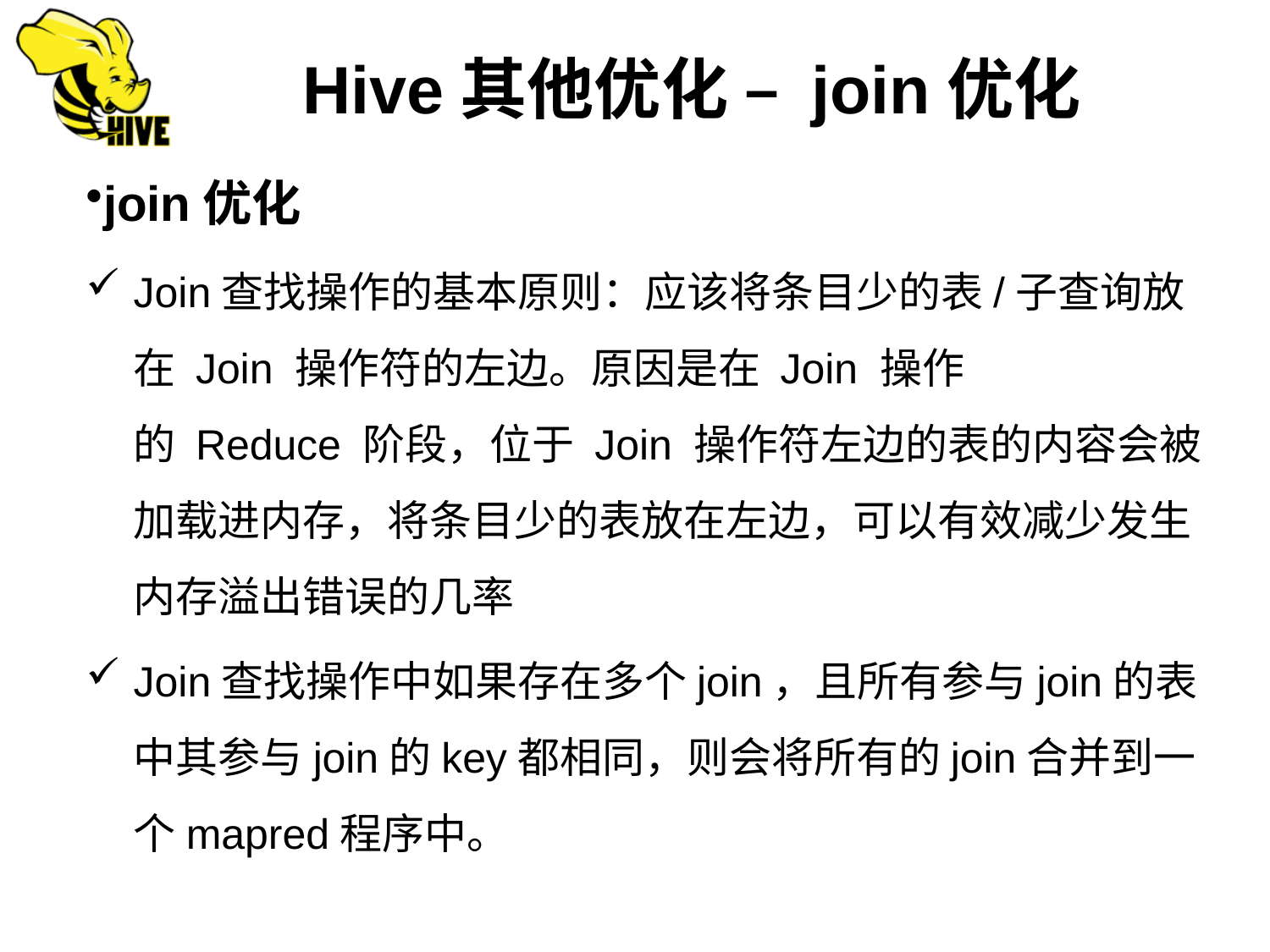

Hive其他优化 – join优化
join优化
Join查找操作的基本原则：应该将条目少的表/子查询放在 Join 操作符的左边。原因是在 Join 操作的 Reduce 阶段，位于 Join 操作符左边的表的内容会被加载进内存，将条目少的表放在左边，可以有效减少发生内存溢出错误的几率
Join查找操作中如果存在多个join，且所有参与join的表中其参与join的key都相同，则会将所有的join合并到一个mapred程序中。